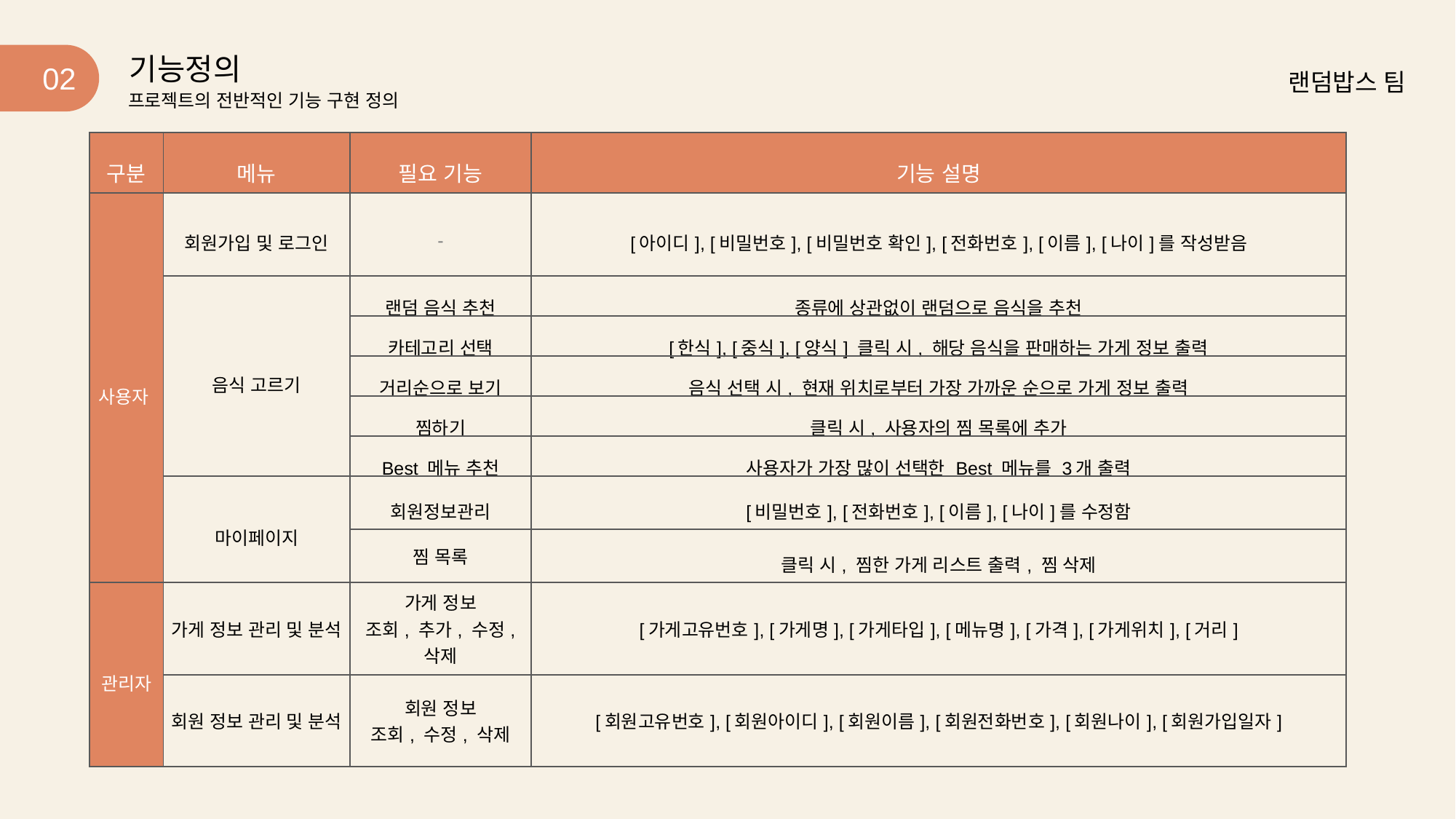

기능정의
02
랜덤밥스 팀
프로젝트의 전반적인 기능 구현 정의
| 구분 | 메뉴 | 필요 기능 | 기능 설명 |
| --- | --- | --- | --- |
| 사용자 | 회원가입 및 로그인 | - | [아이디], [비밀번호], [비밀번호 확인], [전화번호], [이름], [나이]를 작성받음 |
| 데이터베이스 설계 및 구축 단계 (ERD 작성, 테이블 구축) | 음식 고르기 | 랜덤 음식 추천 | 종류에 상관없이 랜덤으로 음식을 추천 |
|  |  | 카테고리 선택 | [한식], [중식], [양식] 클릭 시, 해당 음식을 판매하는 가게 정보 출력 |
|  |  | 거리순으로 보기 | 음식 선택 시, 현재 위치로부터 가장 가까운 순으로 가게 정보 출력 |
|  |  | 찜하기 | 클릭 시, 사용자의 찜 목록에 추가 |
|  |  | Best 메뉴 추천 | 사용자가 가장 많이 선택한 Best 메뉴를 3개 출력 |
| 프로그램 제작 단계 (코딩, 중간점검) | 마이페이지 | 회원정보관리 | [비밀번호], [전화번호], [이름], [나이]를 수정함 |
|  |  | 찜 목록 | 클릭 시, 찜한 가게 리스트 출력, 찜 삭제 |
| 관리자 | 가게 정보 관리 및 분석 | 가게 정보 조회, 추가, 수정, 삭제 | [가게고유번호], [가게명], [가게타입], [메뉴명], [가격], [가게위치], [거리] |
|  | 회원 정보 관리 및 분석 | 회원 정보 조회, 수정, 삭제 | [회원고유번호], [회원아이디], [회원이름], [회원전화번호], [회원나이], [회원가입일자] |